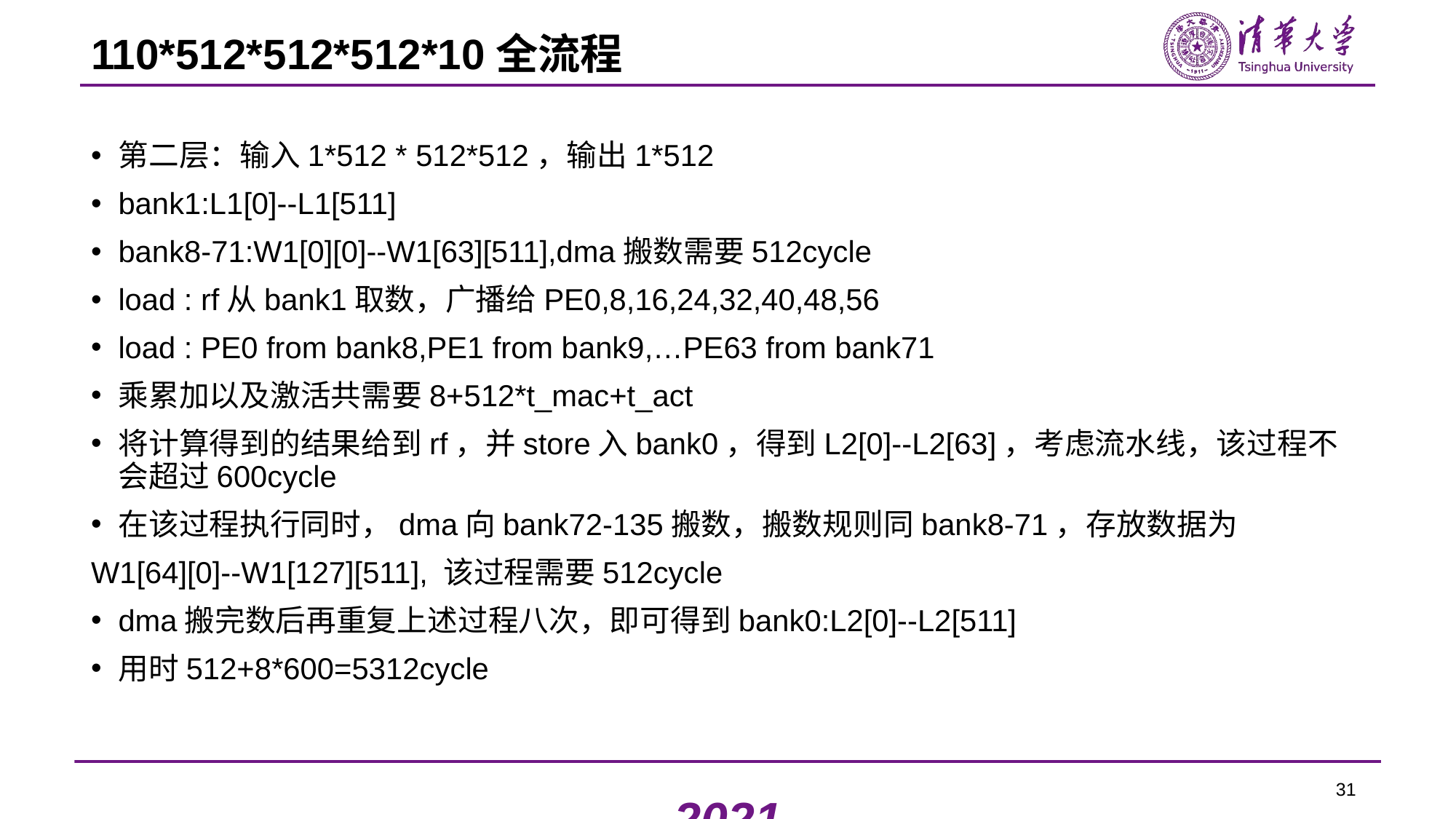

# 110*512*512*512*10全流程
第二层：输入1*512 * 512*512，输出1*512
bank1:L1[0]--L1[511]
bank8-71:W1[0][0]--W1[63][511],dma搬数需要512cycle
load : rf从bank1取数，广播给PE0,8,16,24,32,40,48,56
load : PE0 from bank8,PE1 from bank9,…PE63 from bank71
乘累加以及激活共需要8+512*t_mac+t_act
将计算得到的结果给到rf，并store入bank0，得到L2[0]--L2[63]，考虑流水线，该过程不会超过600cycle
在该过程执行同时，dma向bank72-135搬数，搬数规则同bank8-71，存放数据为
W1[64][0]--W1[127][511], 该过程需要512cycle
dma搬完数后再重复上述过程八次，即可得到bank0:L2[0]--L2[511]
用时512+8*600=5312cycle
31